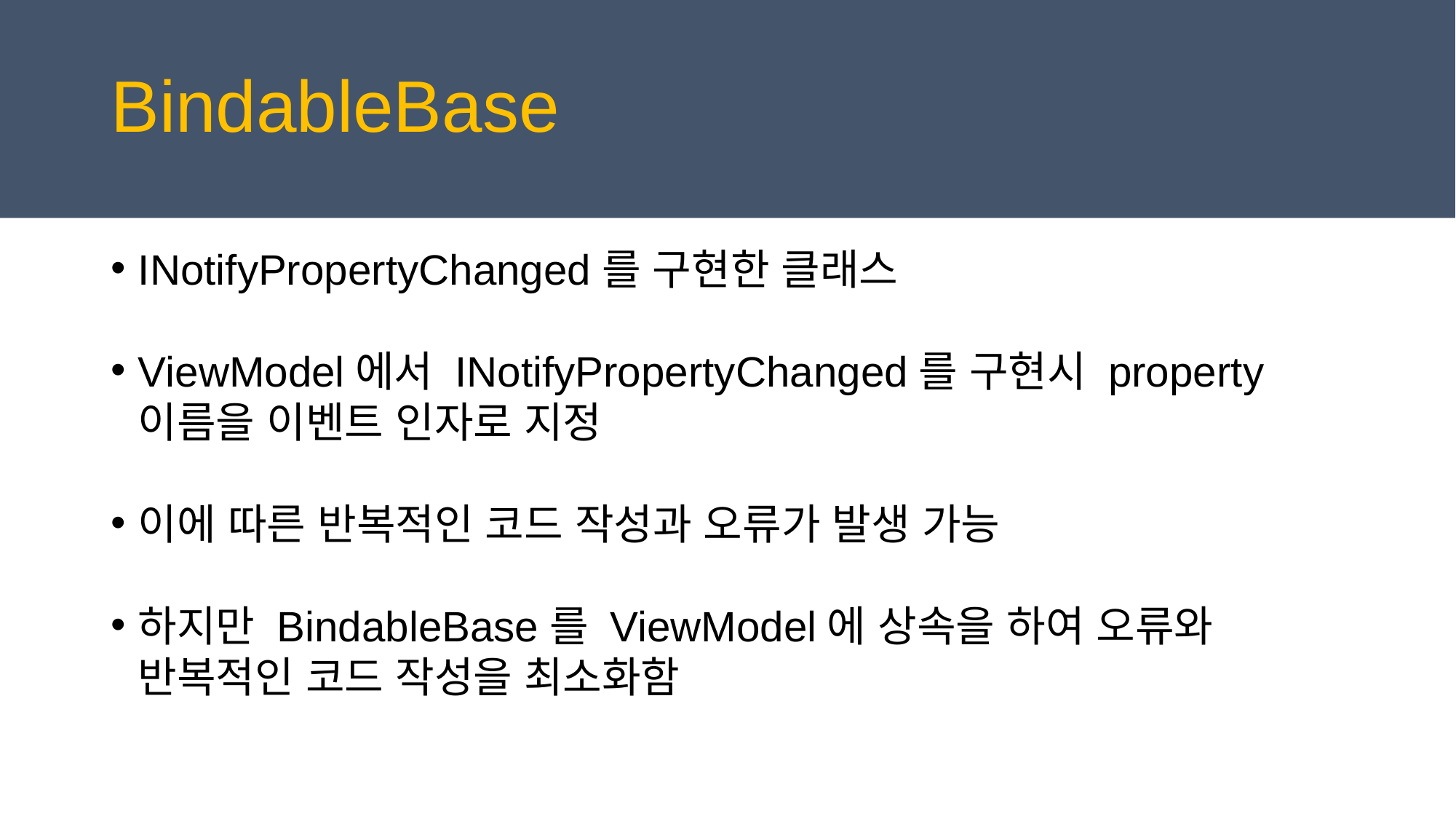

BindableBase
INotifyPropertyChanged를 구현한 클래스

ViewModel에서 INotifyPropertyChanged를 구현시 property 이름을 이벤트 인자로 지정

이에 따른 반복적인 코드 작성과 오류가 발생 가능

하지만 BindableBase를 ViewModel에 상속을 하여 오류와 반복적인 코드 작성을 최소화함